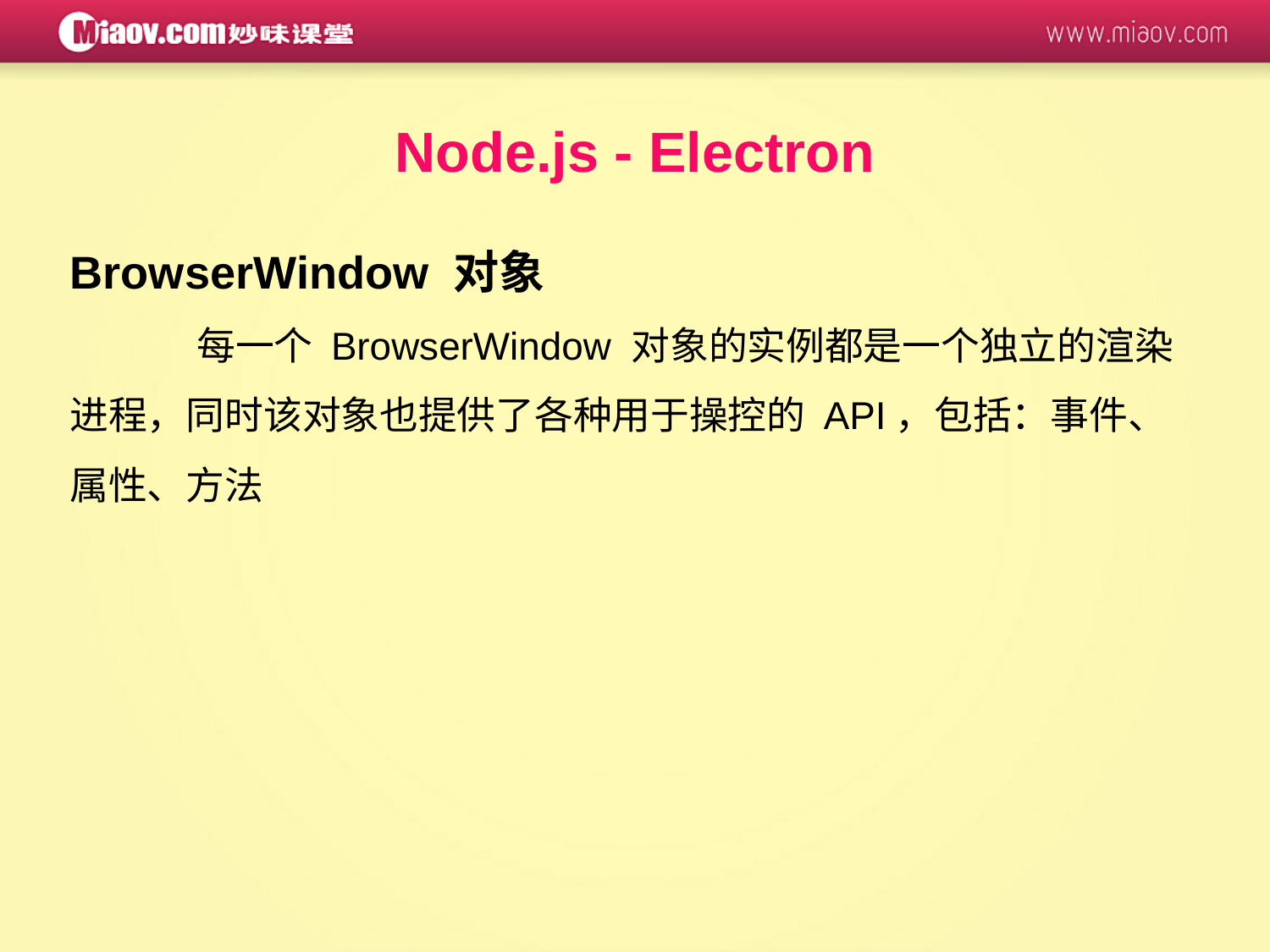

Node.js - Electron
BrowserWindow 对象
	每一个 BrowserWindow 对象的实例都是一个独立的渲染进程，同时该对象也提供了各种用于操控的 API，包括：事件、属性、方法